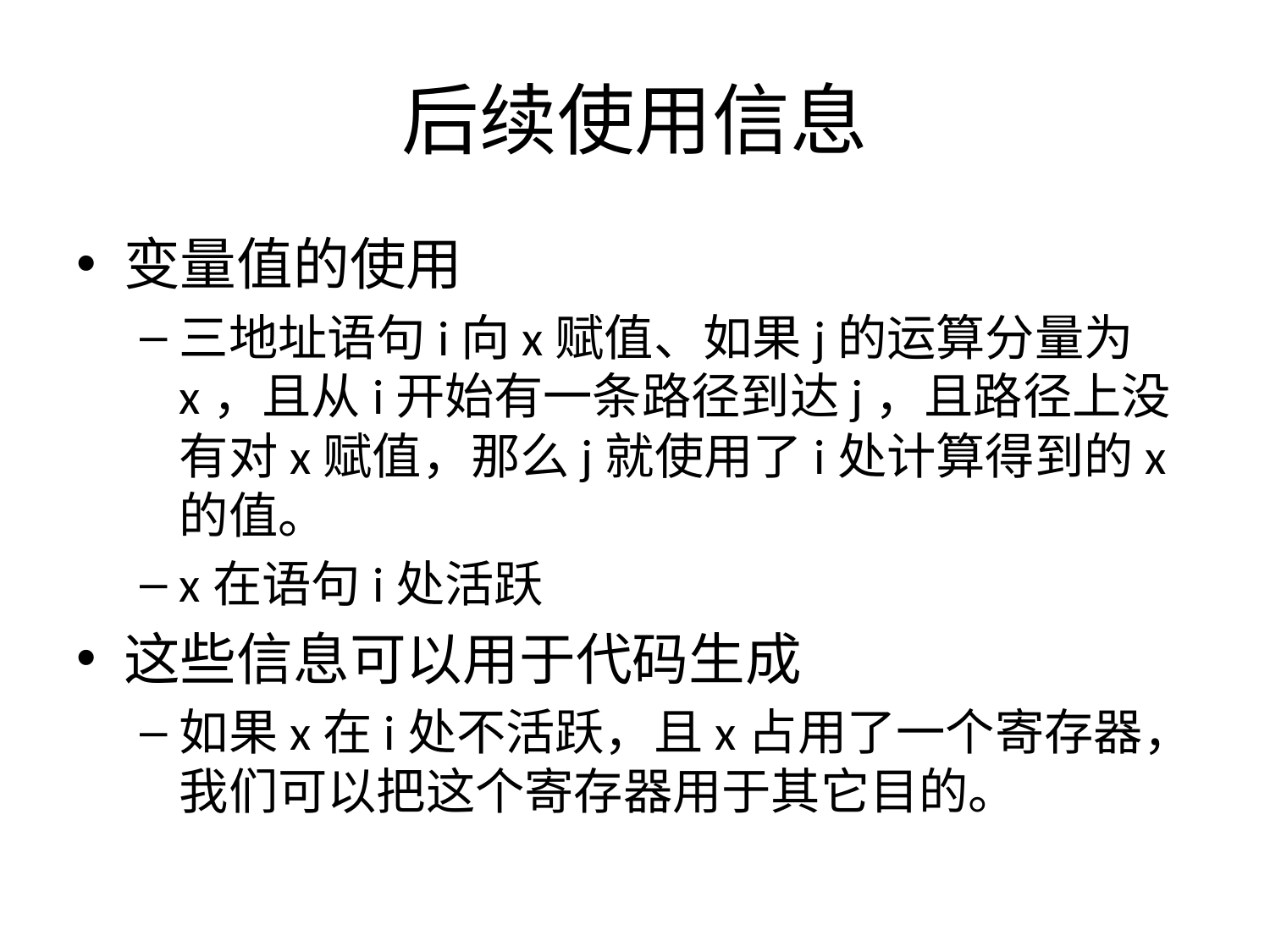

# 后续使用信息
变量值的使用
三地址语句i向x赋值、如果j的运算分量为x，且从i开始有一条路径到达j，且路径上没有对x赋值，那么j就使用了i处计算得到的x的值。
x在语句i处活跃
这些信息可以用于代码生成
如果x在i处不活跃，且x占用了一个寄存器，我们可以把这个寄存器用于其它目的。